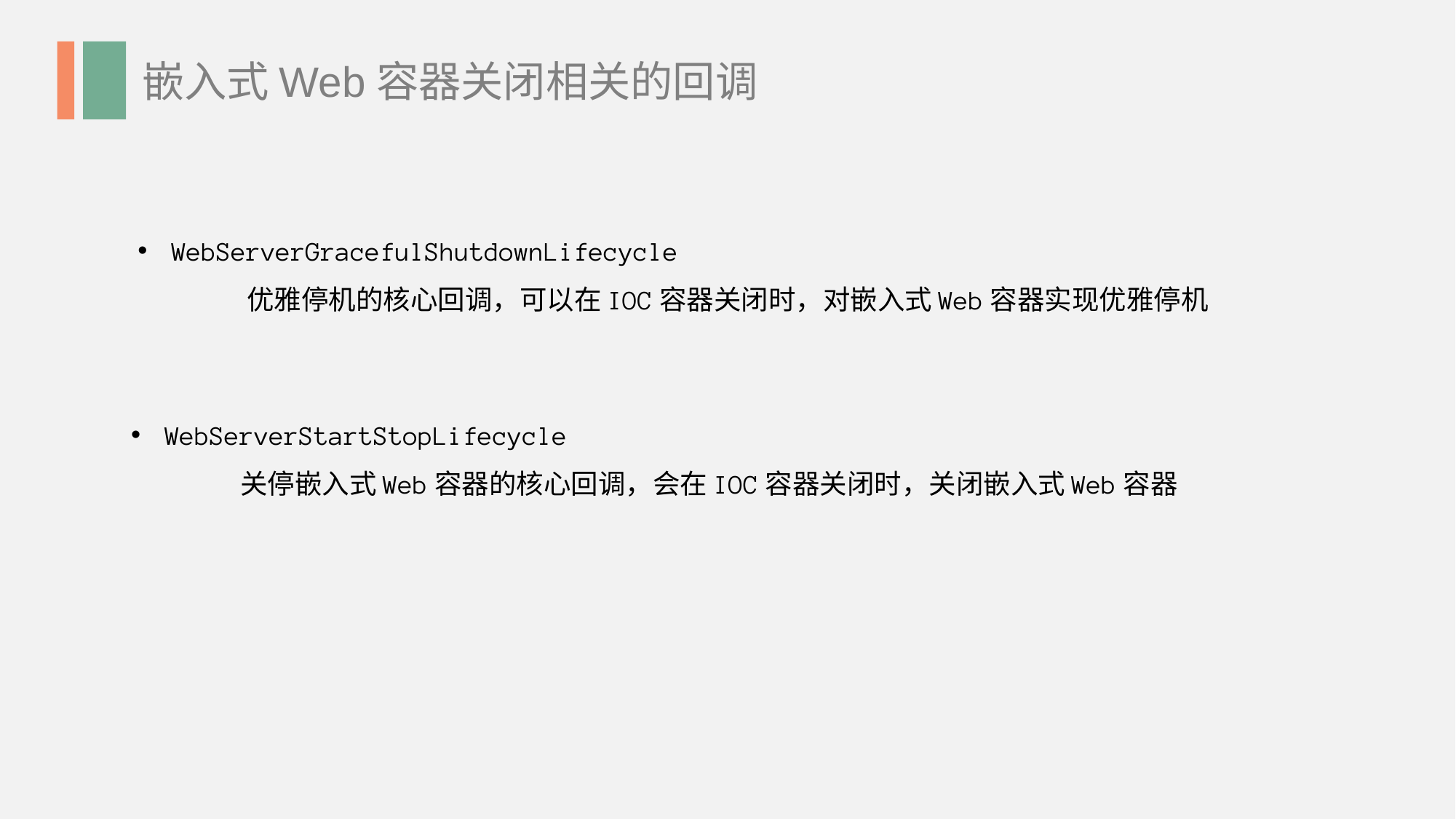

嵌入式Web容器关闭相关的回调
WebServerGracefulShutdownLifecycle
	优雅停机的核心回调，可以在IOC容器关闭时，对嵌入式Web容器实现优雅停机
WebServerStartStopLifecycle
	关停嵌入式Web容器的核心回调，会在IOC容器关闭时，关闭嵌入式Web容器